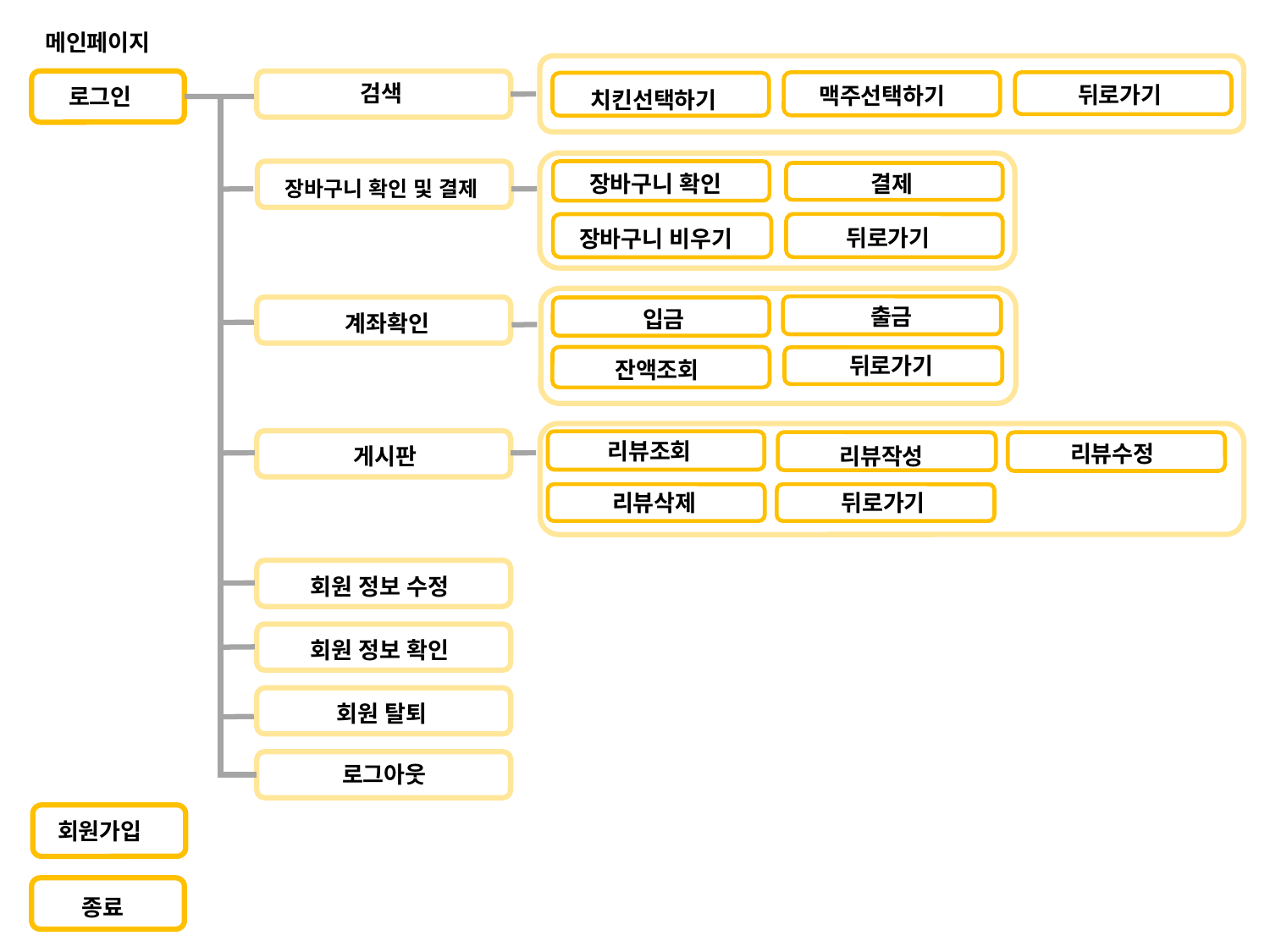

메인페이지

검색

맥주선택하기

뒤로가기

치킨선택하기

로그인

장바구니 확인 및 결제

장바구니 확인

결제

뒤로가기

장바구니 비우기

출금

입금
뒤로가기

잔액조회

계좌확인

리뷰조회

리뷰작성

리뷰수정
리뷰삭제

뒤로가기

게시판

회원 정보 수정

회원 정보 확인

회원 탈퇴

로그아웃

회원가입

종료